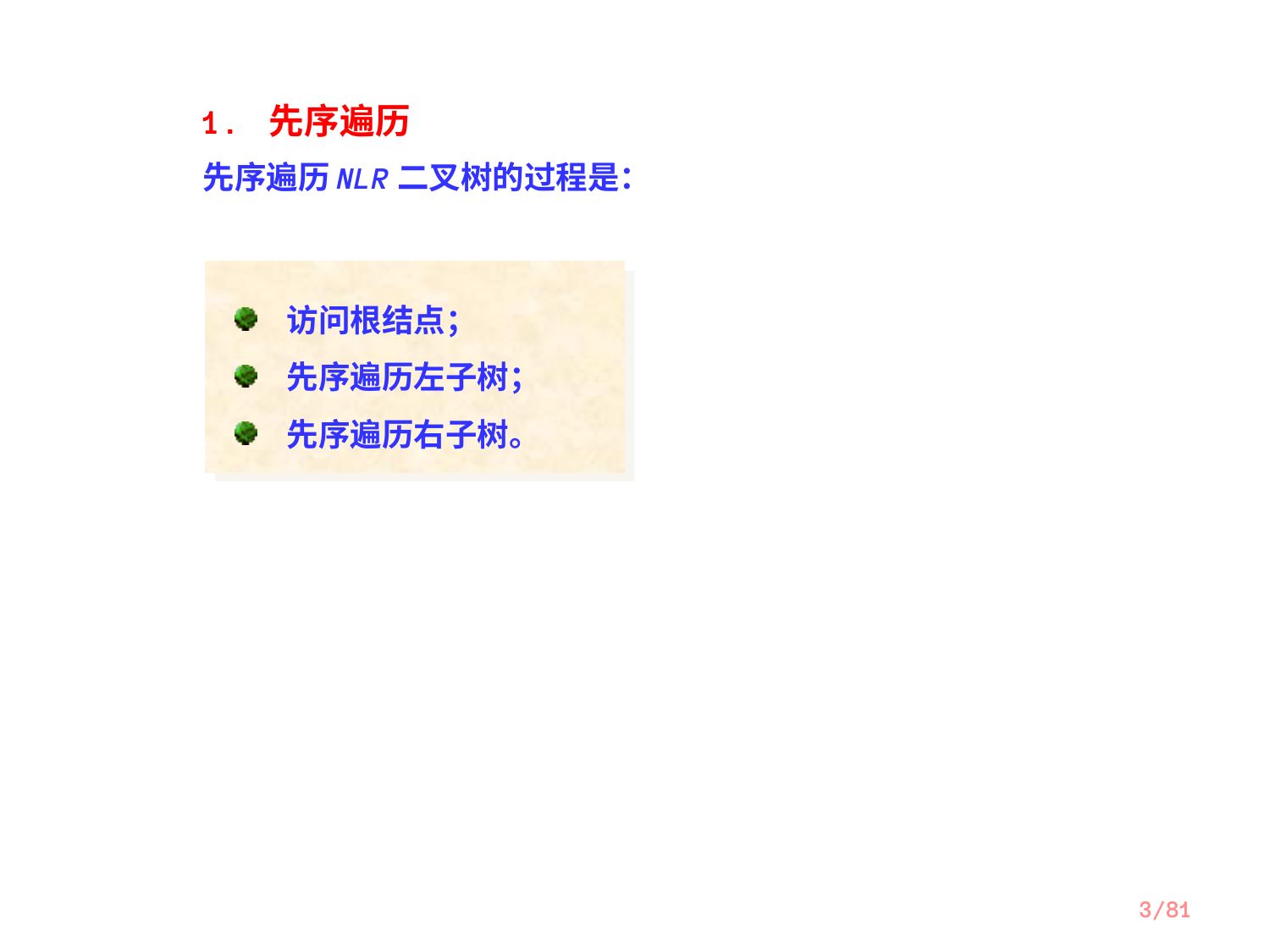

1. 先序遍历
先序遍历NLR二叉树的过程是：
  访问根结点；
  先序遍历左子树；
  先序遍历右子树。
3/81